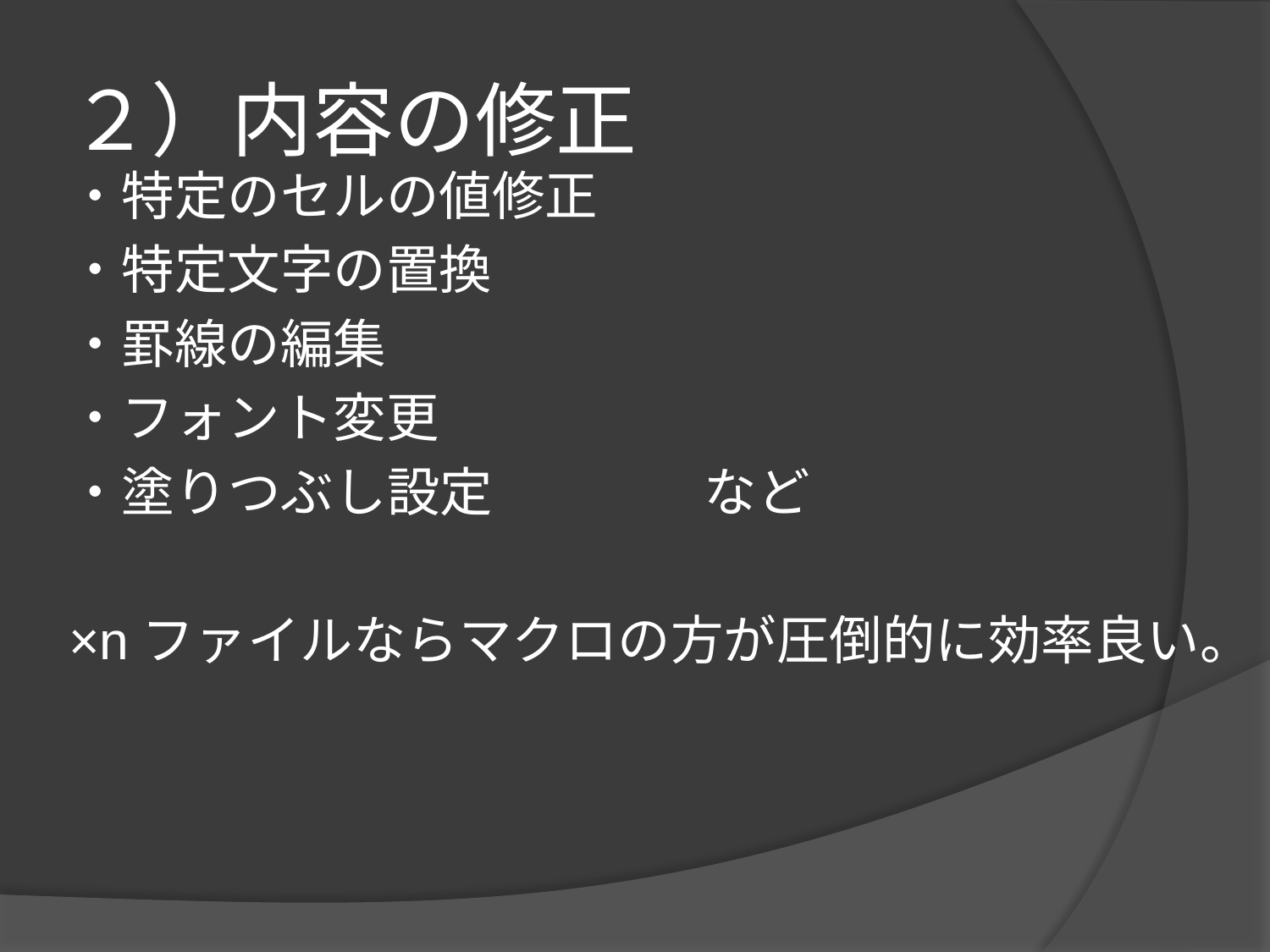

# ２）内容の修正
・特定のセルの値修正
・特定文字の置換
・罫線の編集
・フォント変更
・塗りつぶし設定　　　　など

×nファイルならマクロの方が圧倒的に効率良い。